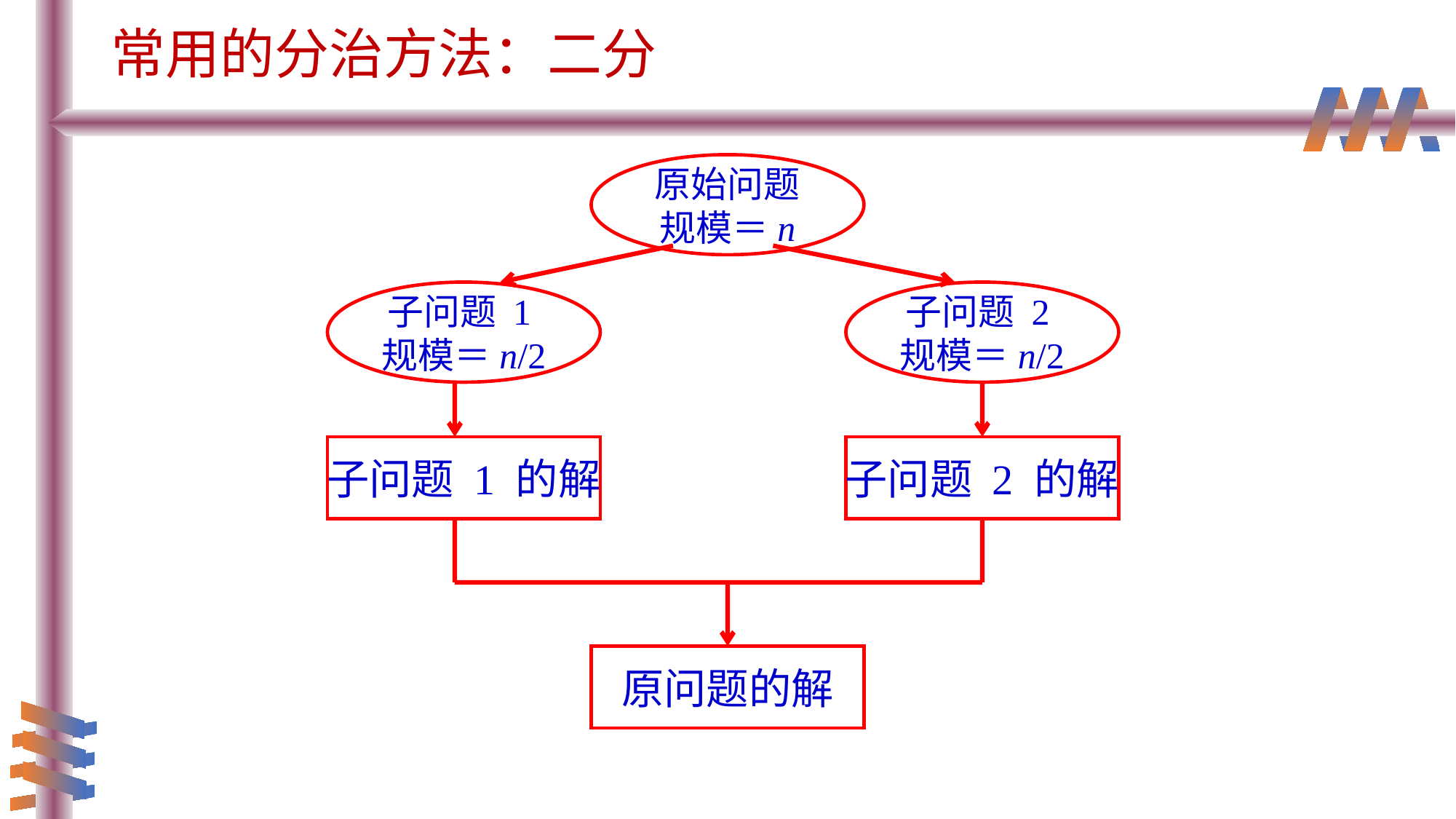

# 常用的分治方法：二分
原始问题
规模＝n

子问题 1
规模＝n/2
子问题 2
规模＝n/2

子问题 1 的解
子问题 2 的解

原问题的解